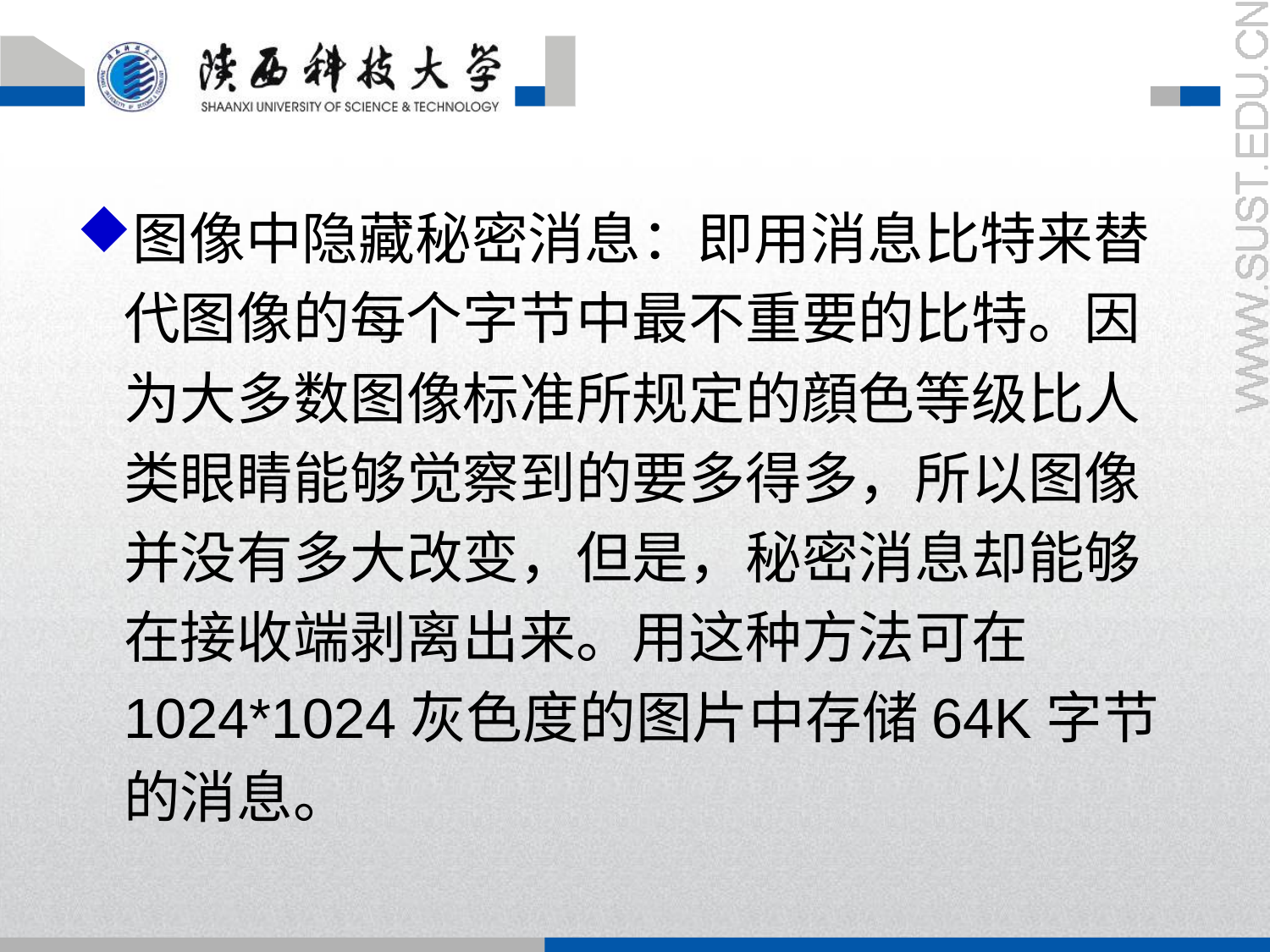

图像中隐藏秘密消息：即用消息比特来替代图像的每个字节中最不重要的比特。因为大多数图像标准所规定的顔色等级比人类眼睛能够觉察到的要多得多，所以图像并没有多大改变，但是，秘密消息却能够在接收端剥离出来。用这种方法可在1024*1024灰色度的图片中存储64K字节的消息。